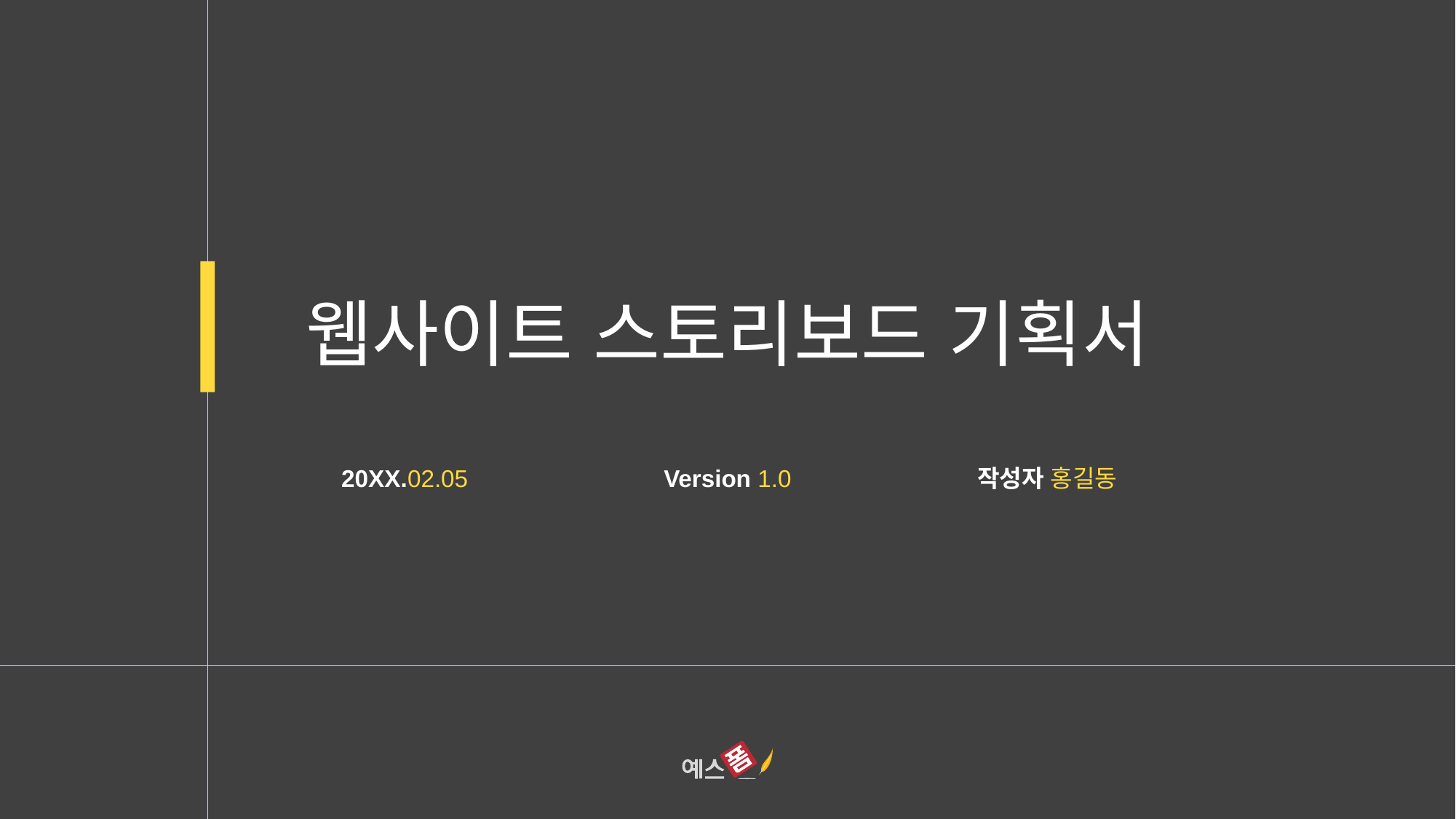

웹사이트 스토리보드 기획서
20XX.02.05
Version 1.0
작성자 홍길동